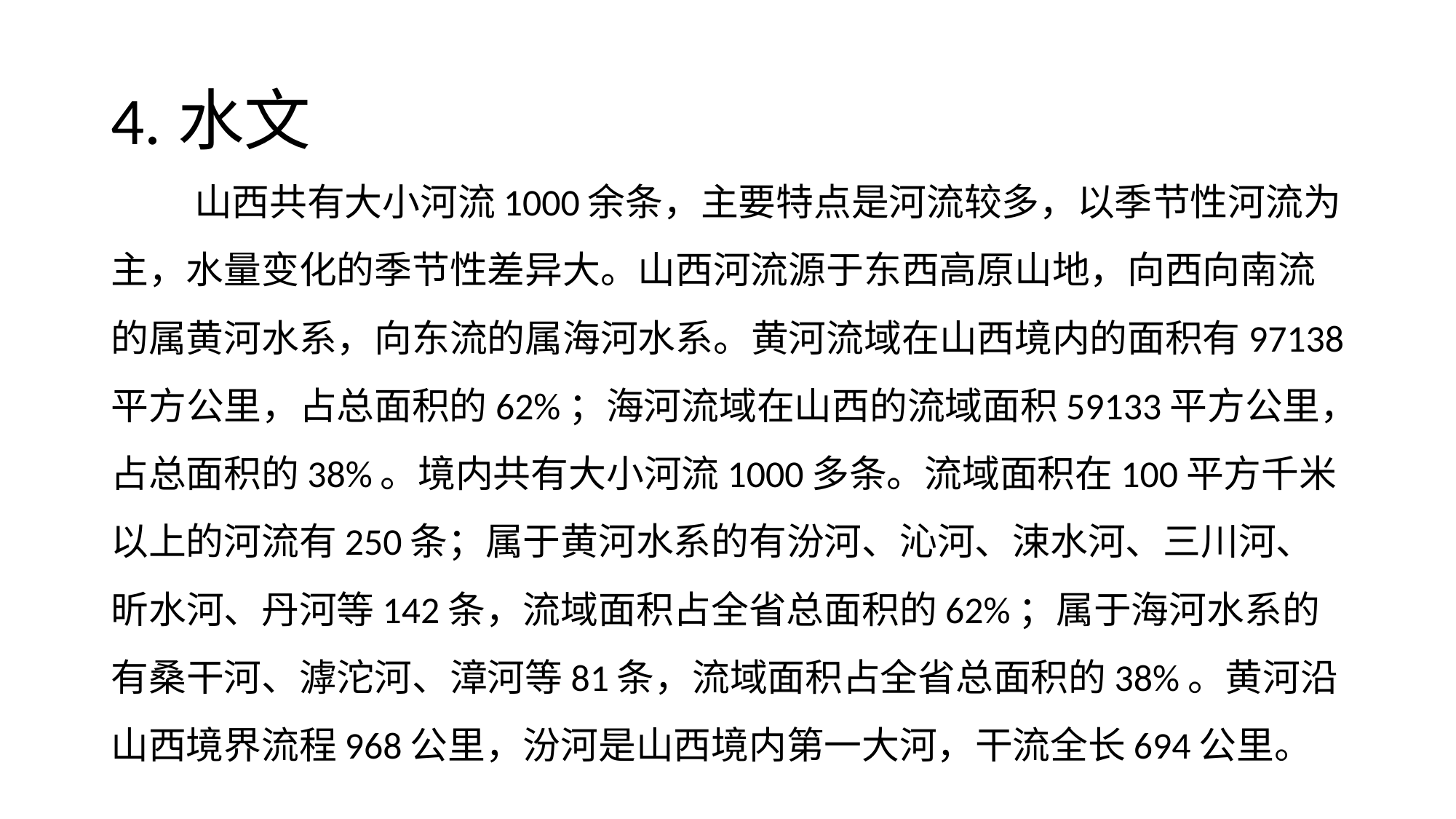

# 4.水文
         山西共有大小河流1000余条，主要特点是河流较多，以季节性河流为主，水量变化的季节性差异大。山西河流源于东西高原山地，向西向南流的属黄河水系，向东流的属海河水系。黄河流域在山西境内的面积有97138平方公里，占总面积的62%；海河流域在山西的流域面积59133平方公里，占总面积的38%。境内共有大小河流1000多条。流域面积在100平方千米以上的河流有250条；属于黄河水系的有汾河、沁河、涑水河、三川河、昕水河、丹河等142条，流域面积占全省总面积的62%；属于海河水系的有桑干河、滹沱河、漳河等81条，流域面积占全省总面积的38%。黄河沿山西境界流程968公里，汾河是山西境内第一大河，干流全长694公里。